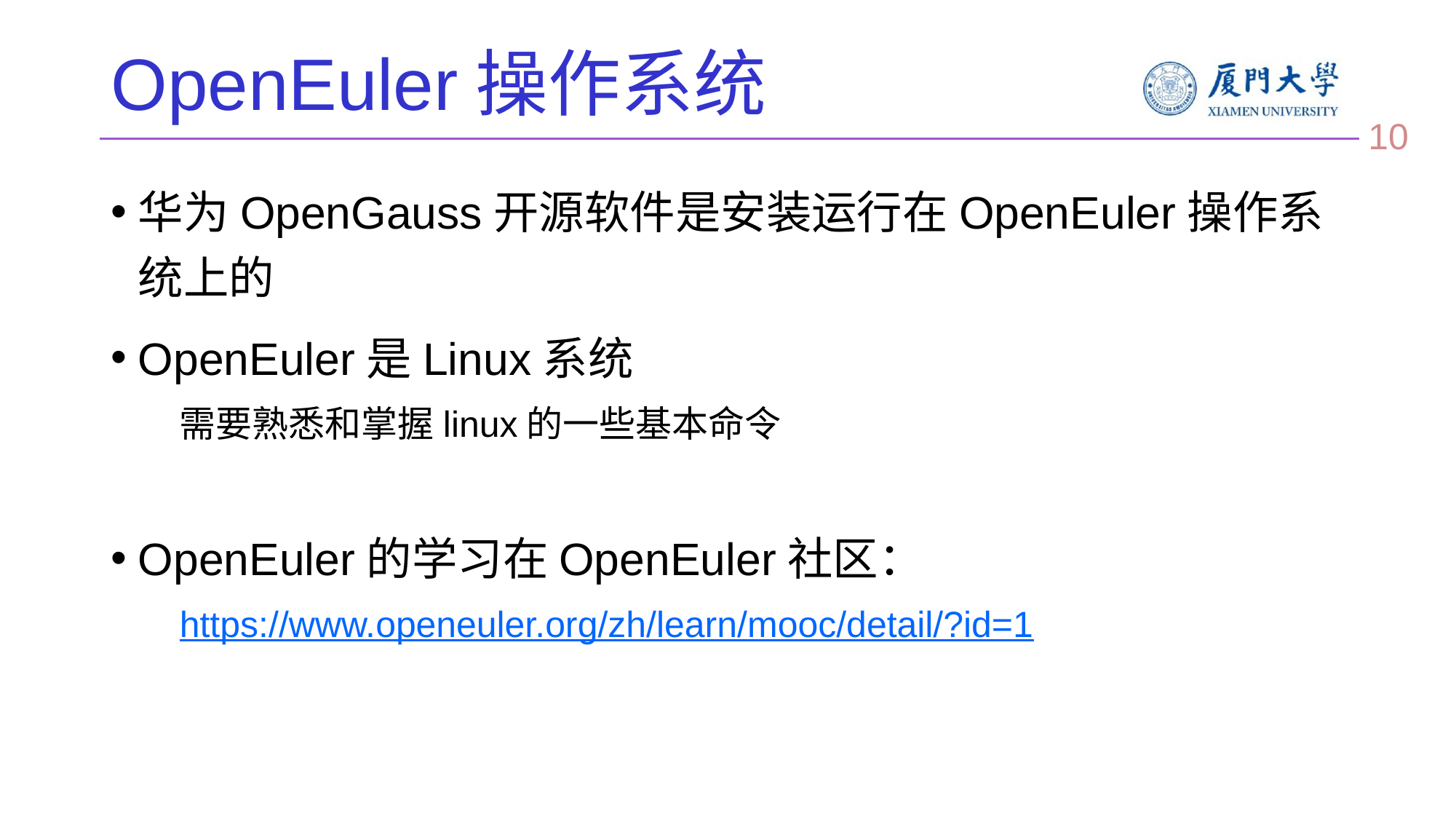

# OpenEuler操作系统
10
华为OpenGauss开源软件是安装运行在OpenEuler操作系统上的
OpenEuler是Linux系统
需要熟悉和掌握linux的一些基本命令

OpenEuler的学习在OpenEuler社区：
https://www.openeuler.org/zh/learn/mooc/detail/?id=1